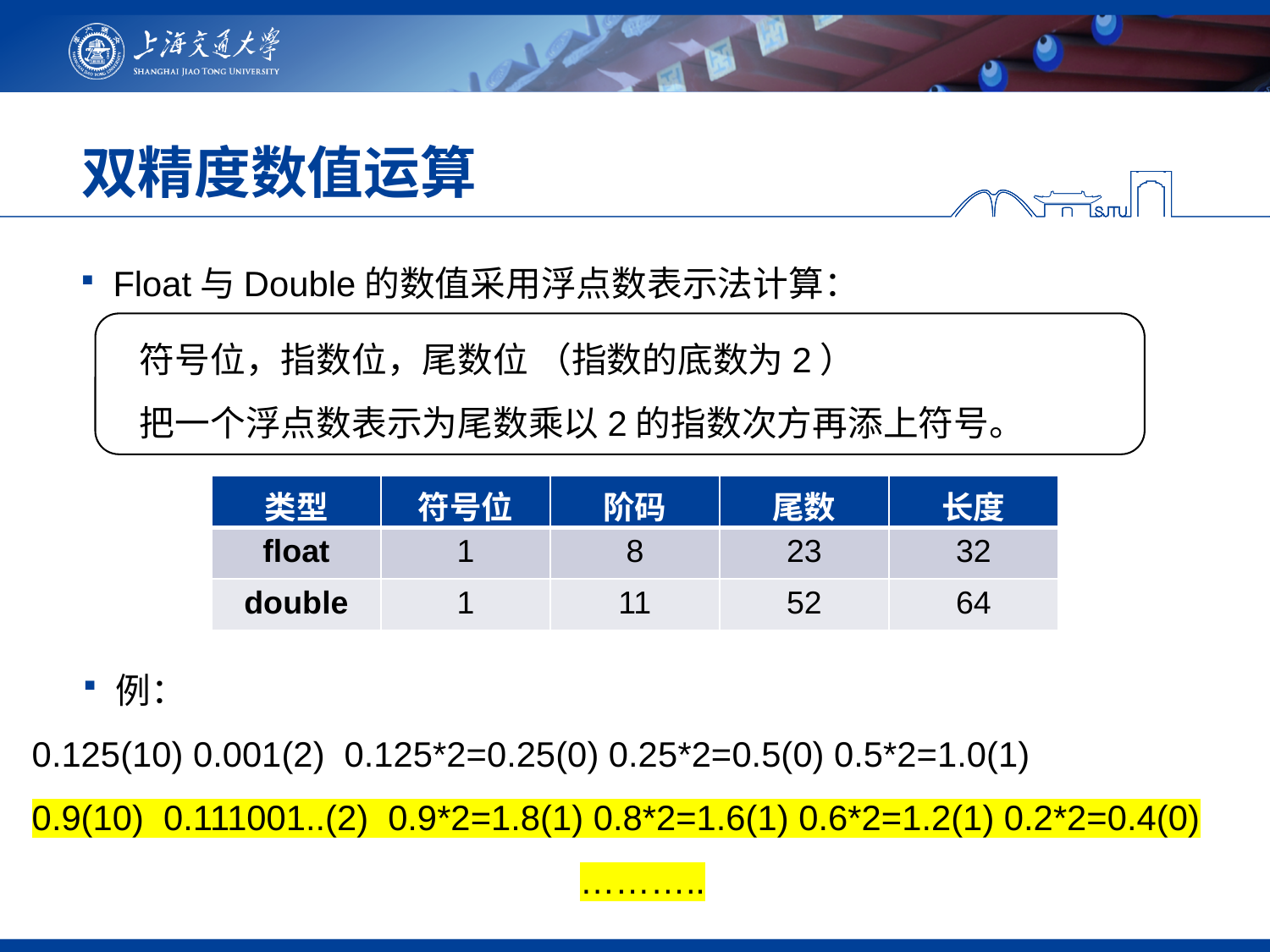

# 双精度数值运算
Float与Double的数值采用浮点数表示法计算：

符号位，指数位，尾数位 （指数的底数为2）
把一个浮点数表示为尾数乘以2的指数次方再添上符号。

| 类型 | 符号位 | 阶码 | 尾数 | 长度 |
| --- | --- | --- | --- | --- |
| float | 1 | 8 | 23 | 32 |
| double | 1 | 11 | 52 | 64 |
例：

0.125(10) 0.001(2)  0.125*2=0.25(0) 0.25*2=0.5(0) 0.5*2=1.0(1)
0.9(10)  0.111001..(2)  0.9*2=1.8(1) 0.8*2=1.6(1) 0.6*2=1.2(1) 0.2*2=0.4(0)
………..